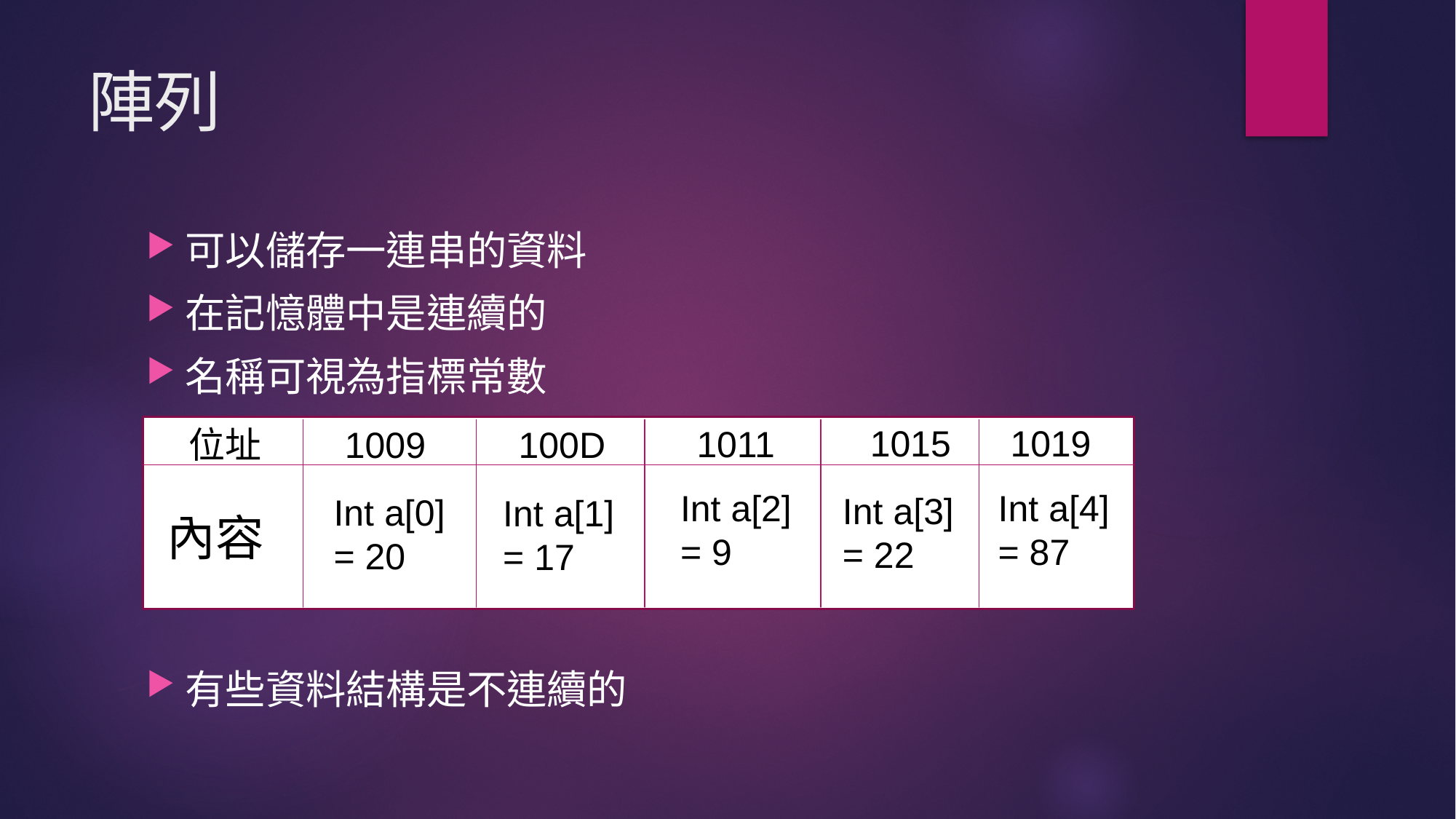

# 陣列
可以儲存一連串的資料
在記憶體中是連續的
名稱可視為指標常數

有些資料結構是不連續的

1019
1015
1011
1009
100D

位址
內容
Int a[2] = 9
Int a[4] = 87
Int a[3] = 22
Int a[0] = 20
Int a[1] = 17